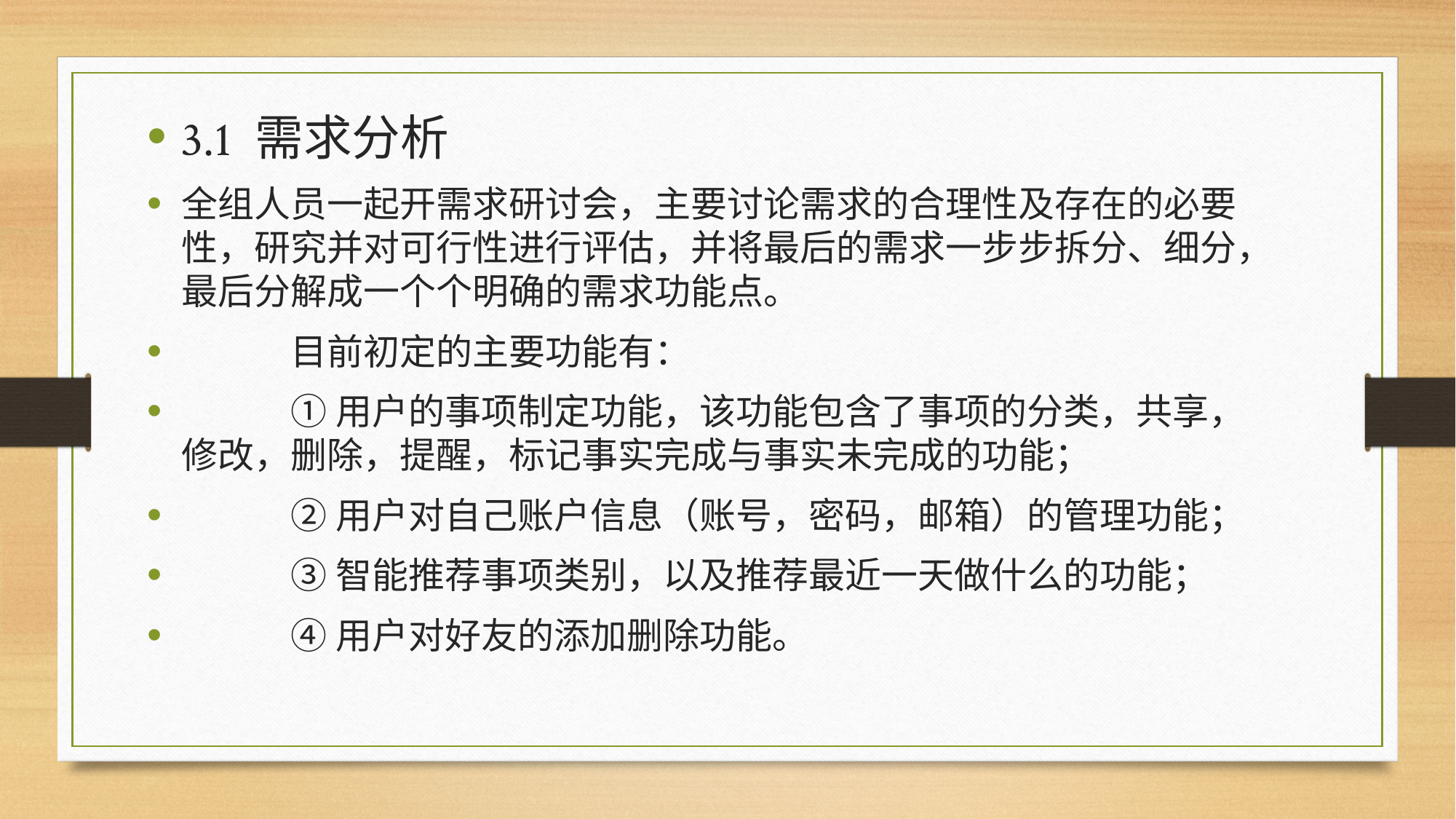

3.1 需求分析
全组人员一起开需求研讨会，主要讨论需求的合理性及存在的必要性，研究并对可行性进行评估，并将最后的需求一步步拆分、细分，最后分解成一个个明确的需求功能点。
	目前初定的主要功能有：
	①用户的事项制定功能，该功能包含了事项的分类，共享，修改，删除，提醒，标记事实完成与事实未完成的功能；
	②用户对自己账户信息（账号，密码，邮箱）的管理功能；
	③智能推荐事项类别，以及推荐最近一天做什么的功能；
	④用户对好友的添加删除功能。